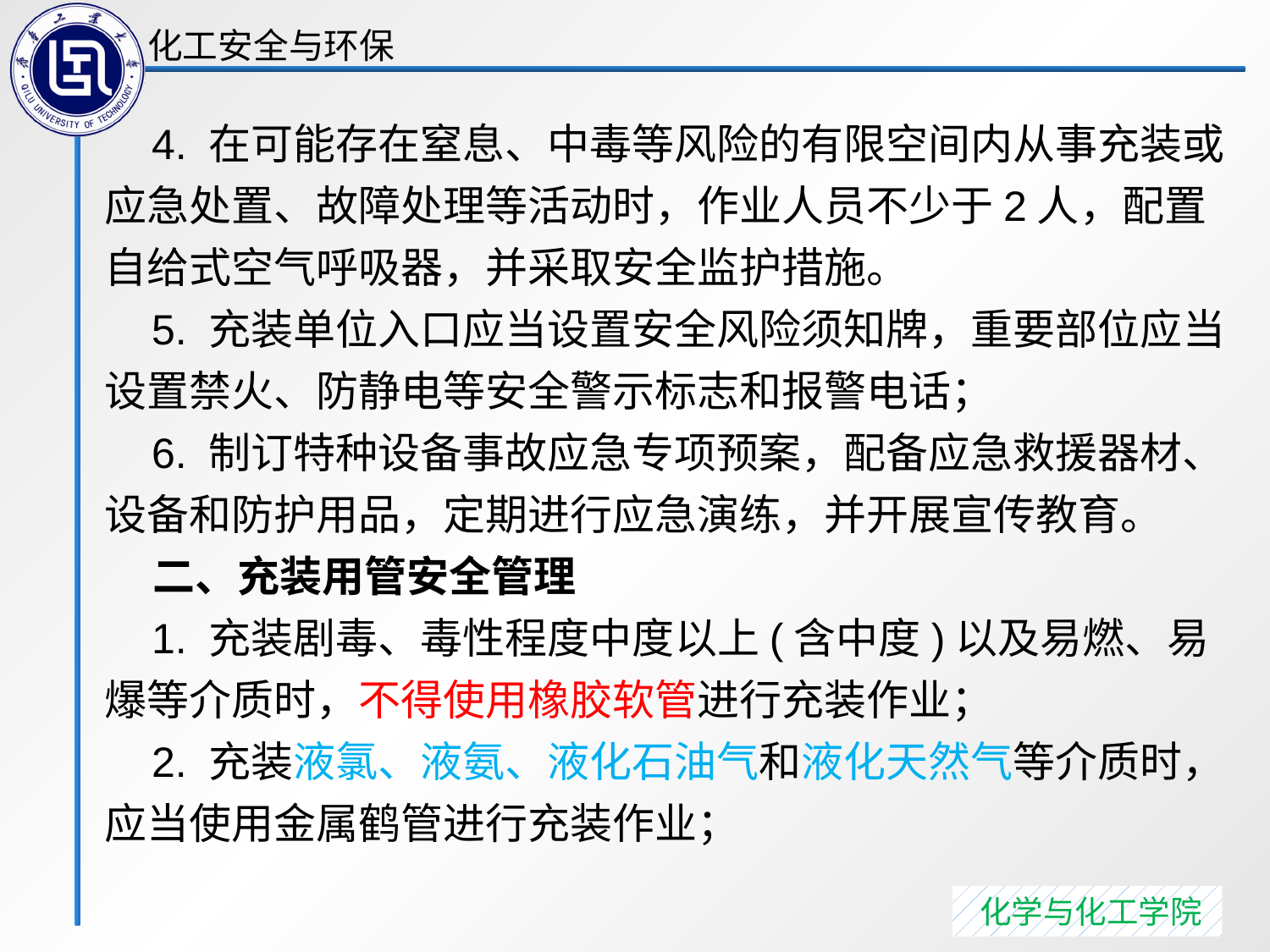

4. 在可能存在窒息、中毒等风险的有限空间内从事充装或应急处置、故障处理等活动时，作业人员不少于2人，配置自给式空气呼吸器，并采取安全监护措施。
    5. 充装单位入口应当设置安全风险须知牌，重要部位应当设置禁火、防静电等安全警示标志和报警电话；
    6. 制订特种设备事故应急专项预案，配备应急救援器材、设备和防护用品，定期进行应急演练，并开展宣传教育。
    二、充装用管安全管理
    1. 充装剧毒、毒性程度中度以上(含中度)以及易燃、易爆等介质时，不得使用橡胶软管进行充装作业；
    2. 充装液氯、液氨、液化石油气和液化天然气等介质时，应当使用金属鹤管进行充装作业；